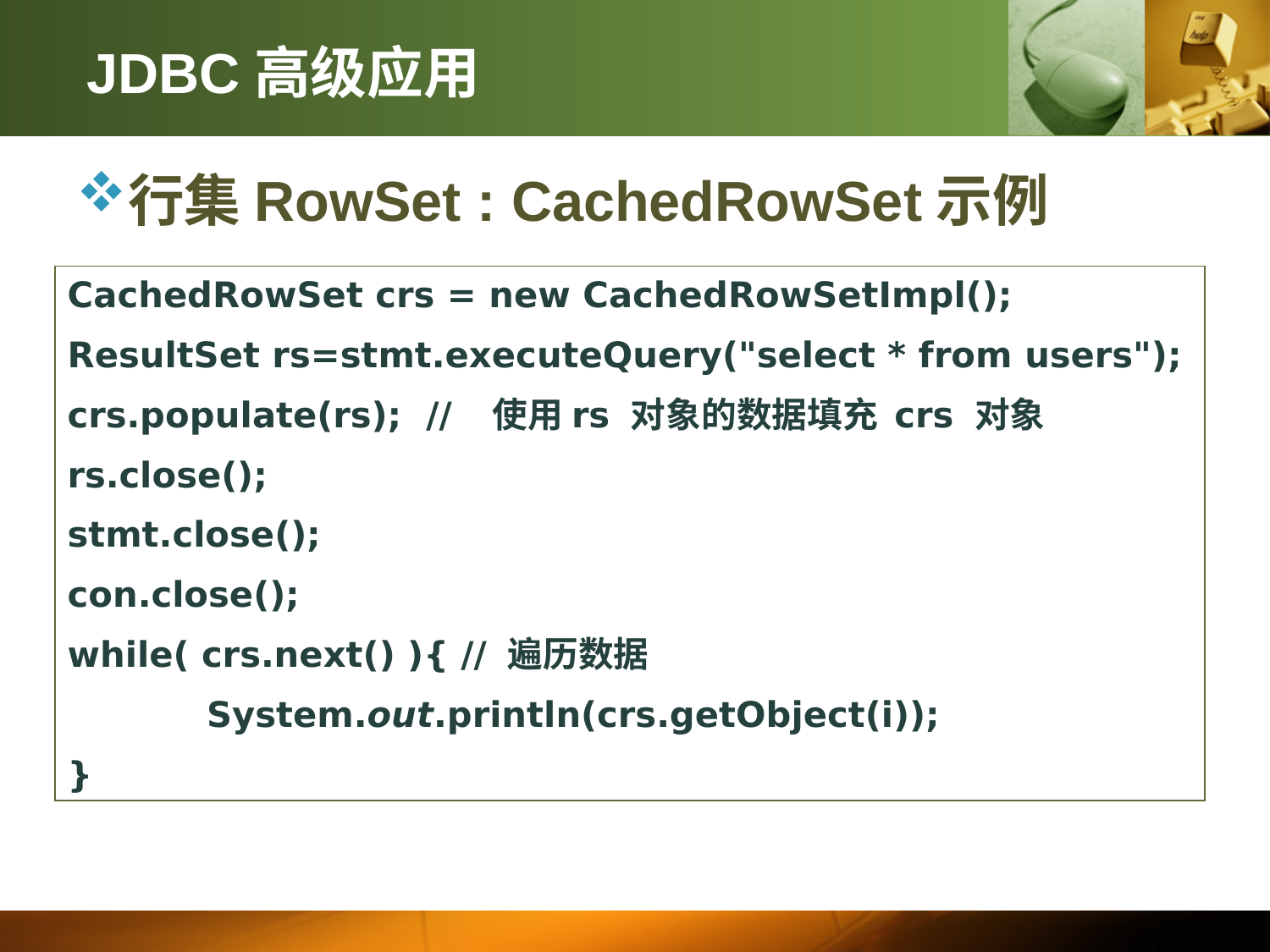

# JDBC高级应用
行集RowSet : CachedRowSet示例
CachedRowSet crs = new CachedRowSetImpl();
ResultSet rs=stmt.executeQuery("select * from users");
crs.populate(rs);  //   使用rs 对象的数据填充 crs 对象
rs.close();
stmt.close();
con.close();
while( crs.next() ){ // 遍历数据
	 System.out.println(crs.getObject(i));
}